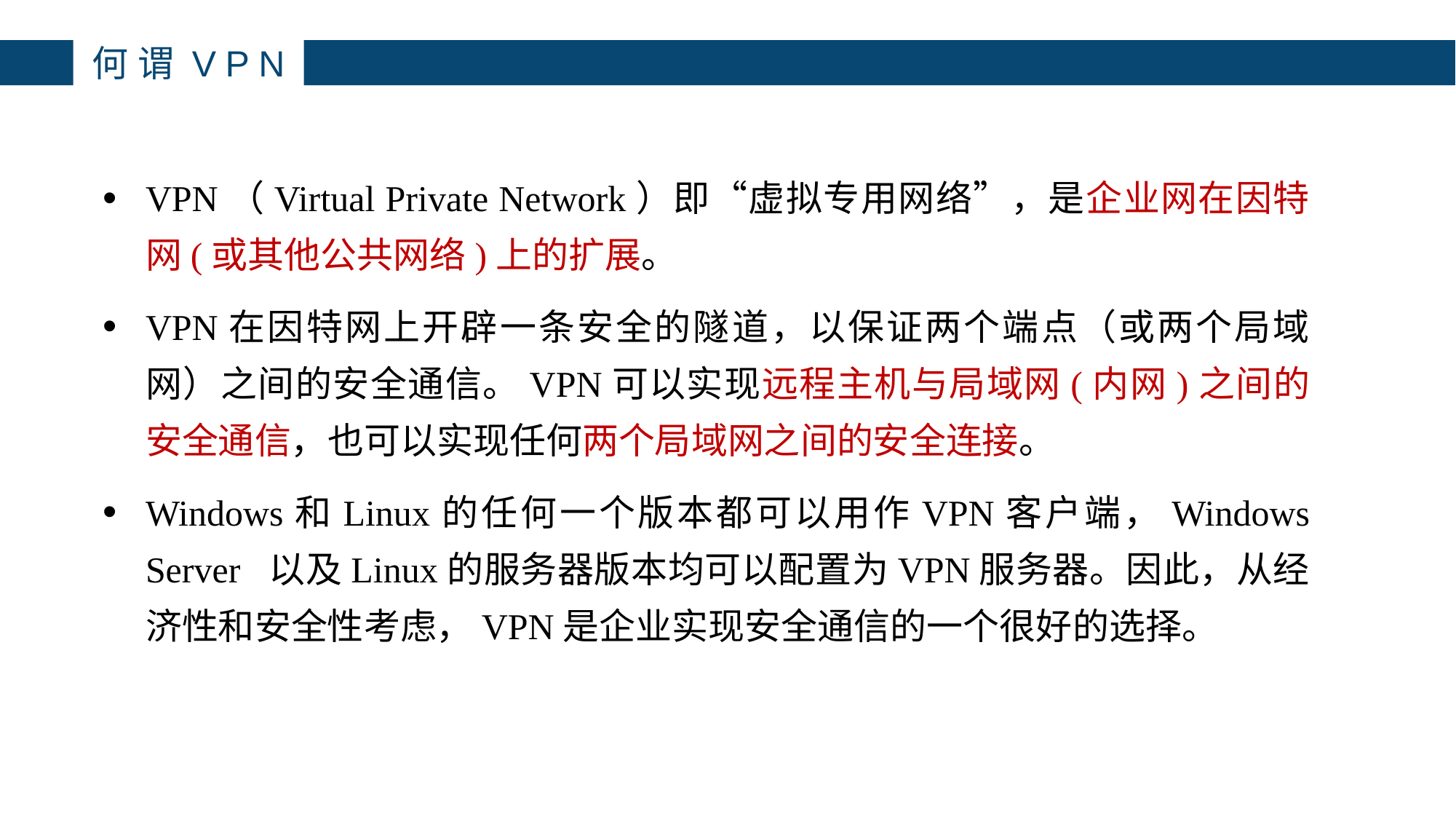

何谓VPN

VPN（Virtual Private Network）即“虚拟专用网络”，是企业网在因特网(或其他公共网络)上的扩展。
VPN在因特网上开辟一条安全的隧道，以保证两个端点（或两个局域网）之间的安全通信。VPN可以实现远程主机与局域网(内网)之间的安全通信，也可以实现任何两个局域网之间的安全连接。
Windows和Linux的任何一个版本都可以用作VPN客户端，Windows Server  以及Linux的服务器版本均可以配置为VPN服务器。因此，从经济性和安全性考虑，VPN是企业实现安全通信的一个很好的选择。